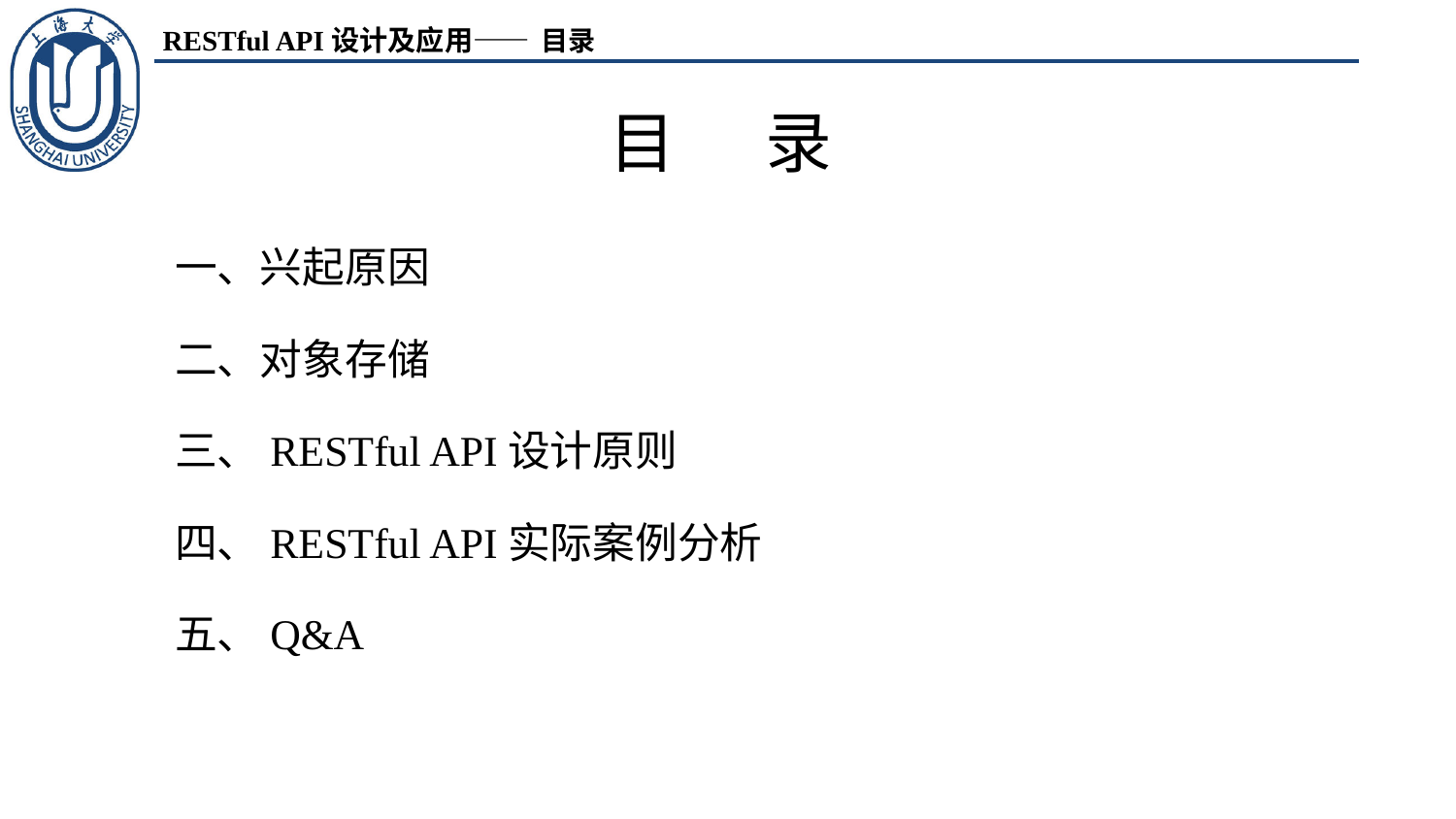

目录
# 目      录
一、兴起原因
二、对象存储
三、RESTful API设计原则
四、RESTful API实际案例分析
五、Q&A

2